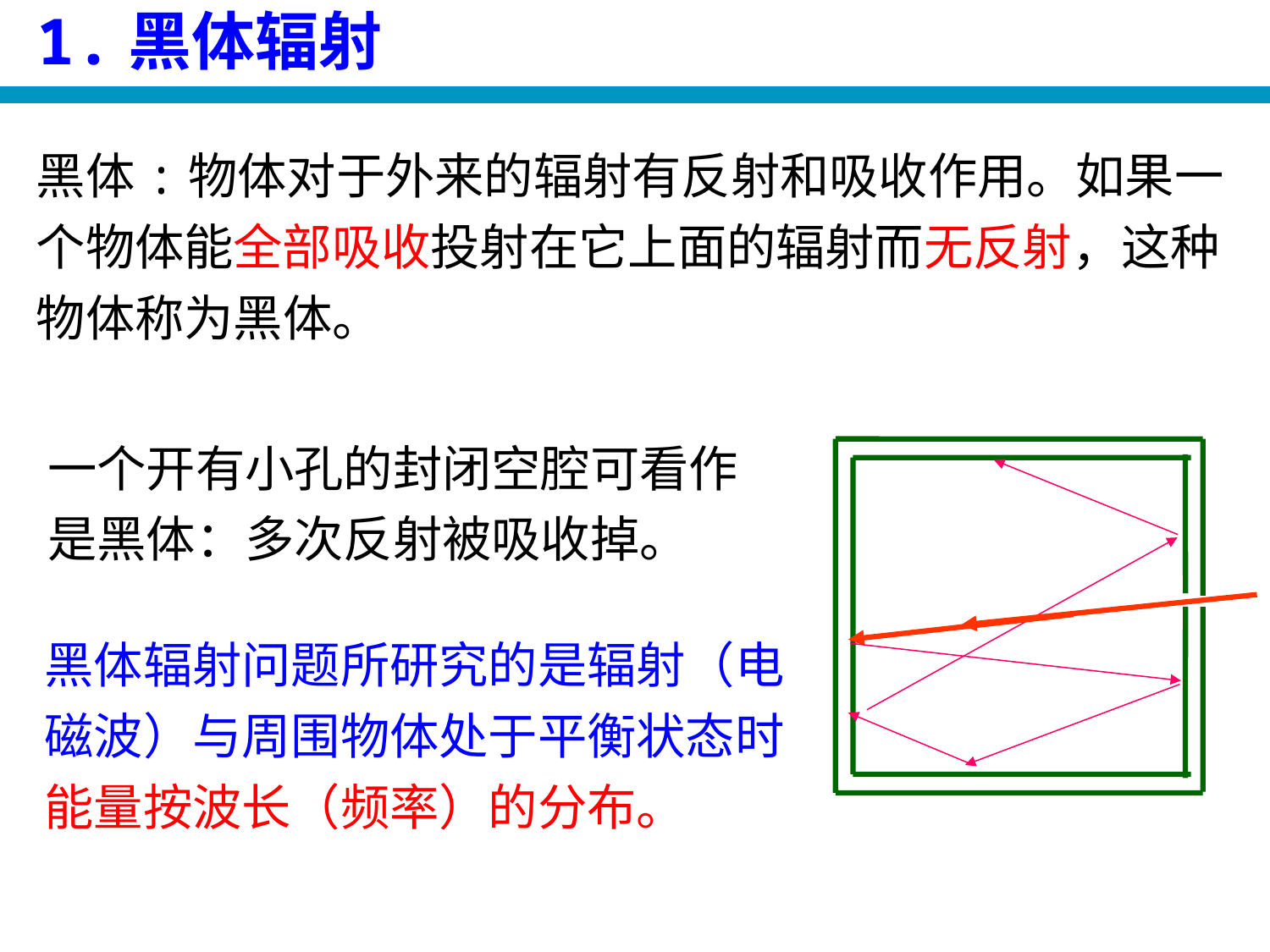

1.黑体辐射
黑体:物体对于外来的辐射有反射和吸收作用。如果一个物体能全部吸收投射在它上面的辐射而无反射，这种物体称为黑体。
一个开有小孔的封闭空腔可看作是黑体：多次反射被吸收掉。

黑体辐射问题所研究的是辐射（电磁波）与周围物体处于平衡状态时能量按波长（频率）的分布。